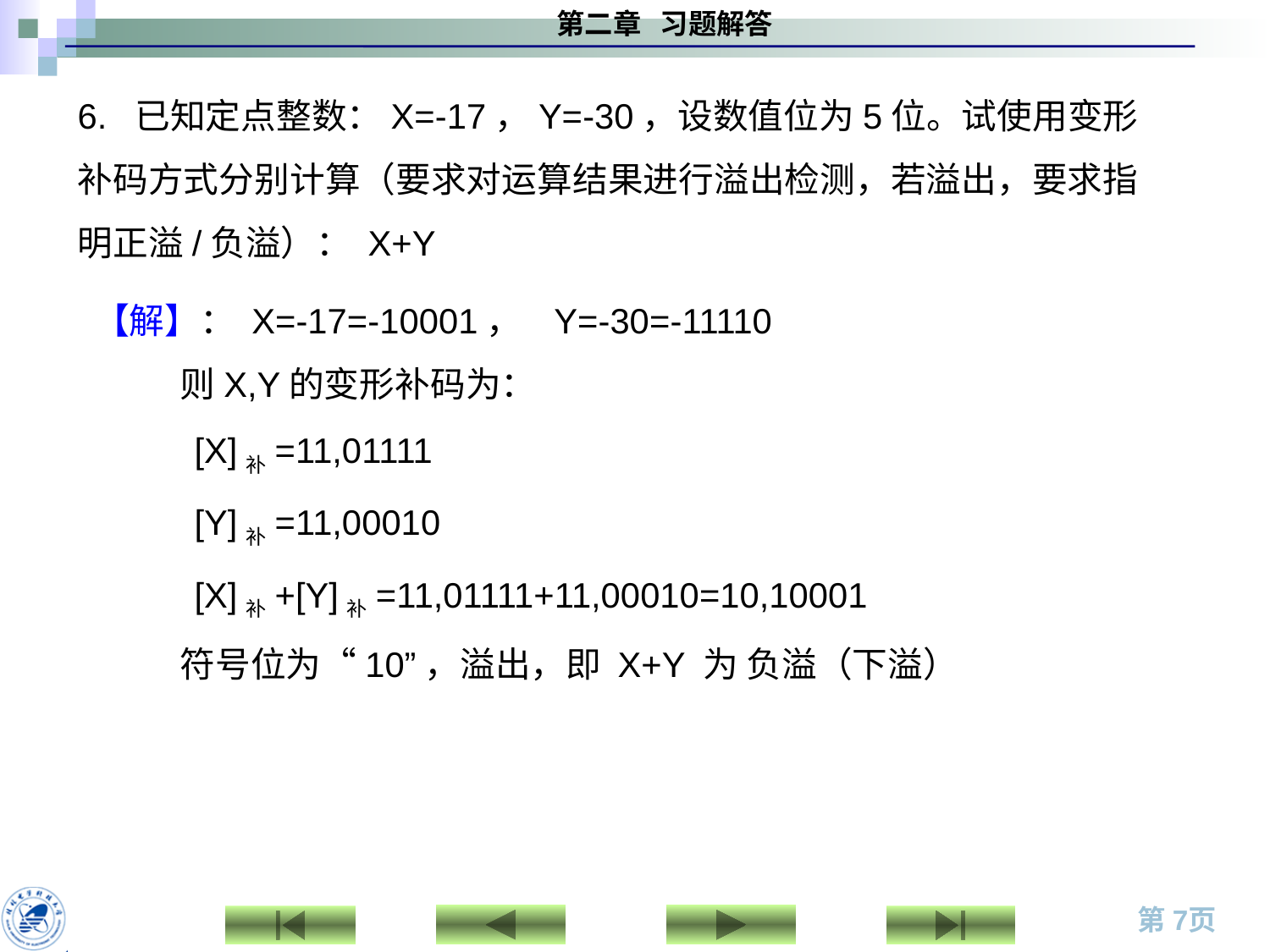

6.  已知定点整数：X=-17，Y=-30，设数值位为5位。试使用变形补码方式分别计算（要求对运算结果进行溢出检测，若溢出，要求指明正溢/负溢）： X+Y
 【解】： X=-17=-10001，   Y=-30=-11110
            则X,Y的变形补码为：
            [X]补=11,01111
            [Y]补=11,00010
            [X]补+[Y]补=11,01111+11,00010=10,10001
            符号位为“10”，溢出，即 X+Y 为 负溢（下溢）